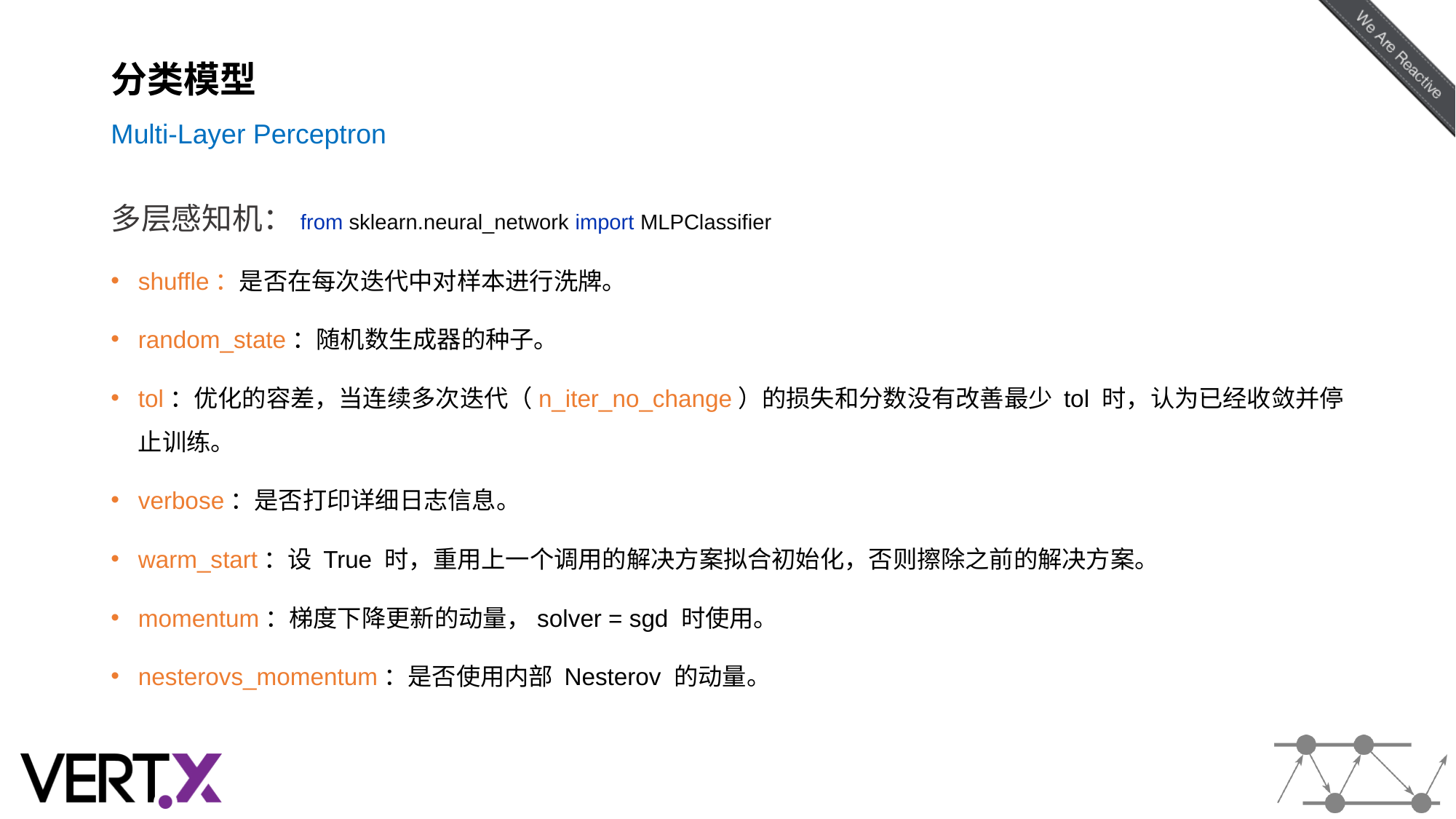

# 分类模型 Multi-Layer Perceptron
多层感知机： from sklearn.neural_network import MLPClassifier
shuffle：是否在每次迭代中对样本进行洗牌。
random_state：随机数生成器的种子。
tol：优化的容差，当连续多次迭代（n_iter_no_change）的损失和分数没有改善最少 tol 时，认为已经收敛并停止训练。
verbose：是否打印详细日志信息。
warm_start：设 True 时，重用上一个调用的解决方案拟合初始化，否则擦除之前的解决方案。
momentum：梯度下降更新的动量，solver = sgd 时使用。
nesterovs_momentum：是否使用内部 Nesterov 的动量。